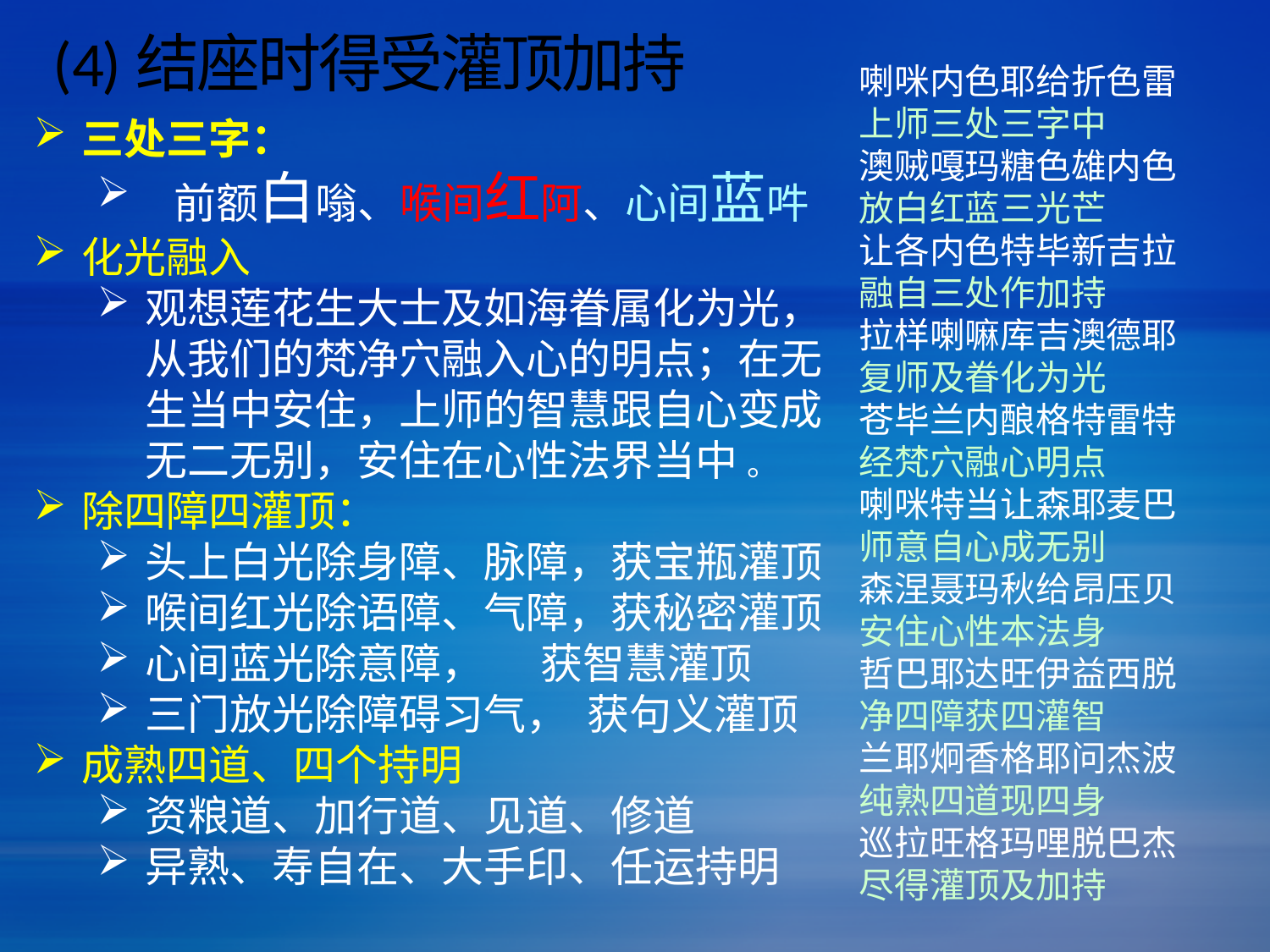

# (4)结座时得受灌顶加持
喇咪内色耶给折色雷
上师三处三字中
澳贼嘎玛糖色雄内色
放白红蓝三光芒
让各内色特毕新吉拉
融自三处作加持
拉样喇嘛库吉澳德耶
复师及眷化为光
苍毕兰内酿格特雷特
经梵穴融心明点
喇咪特当让森耶麦巴
师意自心成无别
森涅聂玛秋给昂压贝
安住心性本法身
哲巴耶达旺伊益西脱
净四障获四灌智
兰耶炯香格耶问杰波
纯熟四道现四身
巡拉旺格玛哩脱巴杰
尽得灌顶及加持
三处三字：
  前额白嗡、喉间红阿、心间蓝吽
化光融入
观想莲花生大士及如海眷属化为光，从我们的梵净穴融入心的明点；在无生当中安住，上师的智慧跟自心变成无二无别，安住在心性法界当中 。
除四障四灌顶：
头上白光除身障、脉障，获宝瓶灌顶
喉间红光除语障、气障，获秘密灌顶
心间蓝光除意障，      获智慧灌顶
三门放光除障碍习气，  获句义灌顶
成熟四道、四个持明
资粮道、加行道、见道、修道
异熟、寿自在、大手印、任运持明